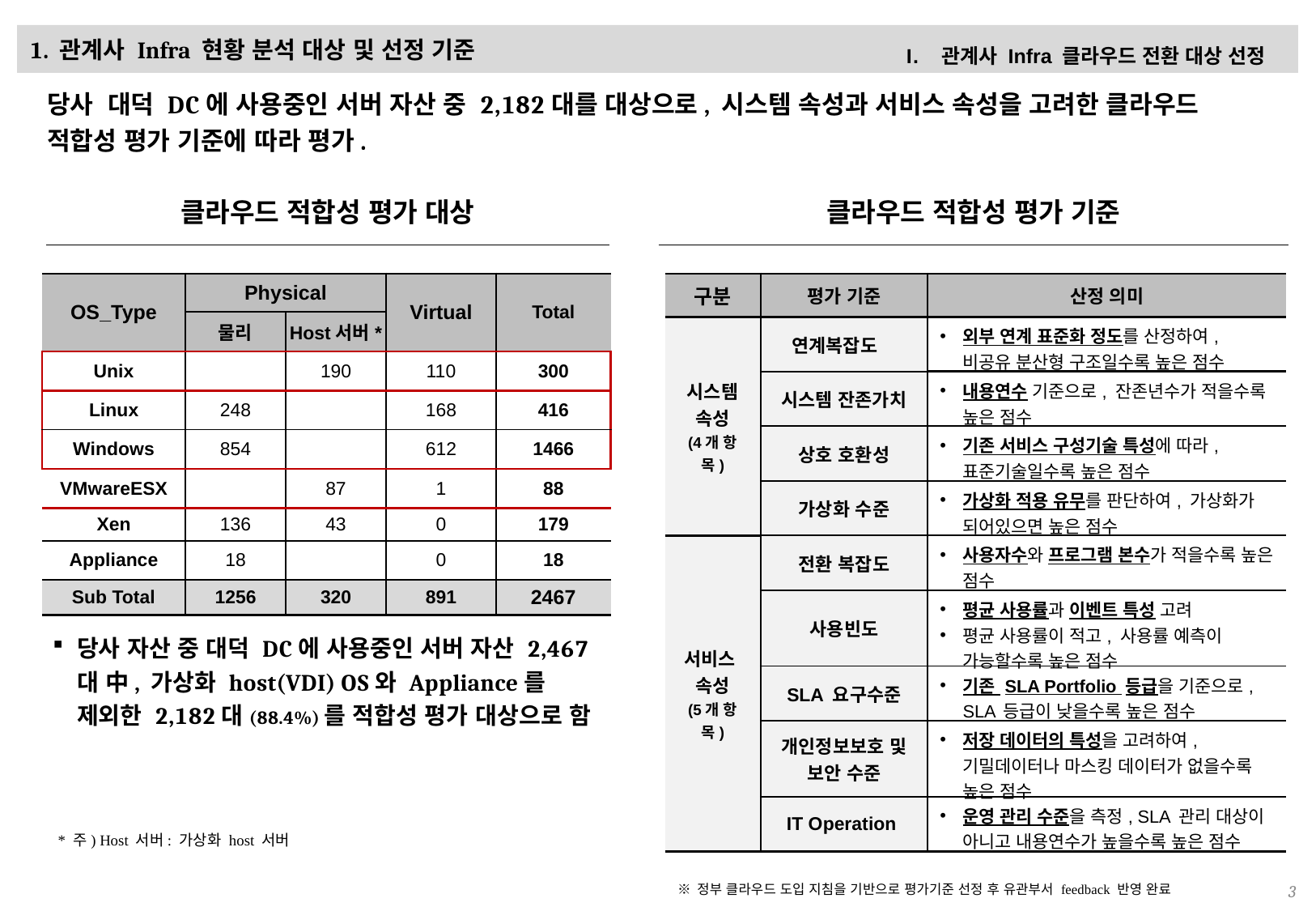

# 1. 관계사 Infra 현황 분석 대상 및 선정 기준
관계사 Infra 클라우드 전환 대상 선정
당사  대덕 DC에 사용중인 서버 자산 중 2,182대를 대상으로, 시스템 속성과 서비스 속성을 고려한 클라우드 적합성 평가 기준에 따라 평가.

클라우드 적합성 평가 대상
클라우드 적합성 평가 기준
| OS\_Type | Physical |  | Virtual | Total |
| --- | --- | --- | --- | --- |
|  | 물리 | Host서버\* |  |  |
| Unix |  | 190 | 110 | 300 |
| Linux | 248 |  | 168 | 416 |
| Windows | 854 |  | 612 | 1466 |
| VMwareESX |  | 87 | 1 | 88 |
| Xen | 136 | 43 | 0 | 179 |
| Appliance | 18 |  | 0 | 18 |
| Sub Total | 1256 | 320 | 891 | 2467 |
| 구분 | 평가 기준 | 산정 의미 |
| --- | --- | --- |
| 시스템 속성 (4개 항목) | 연계복잡도 | 외부 연계 표준화 정도를 산정하여, 비공유 분산형 구조일수록 높은 점수 |
|  | 시스템 잔존가치 | 내용연수 기준으로, 잔존년수가 적을수록 높은 점수 |
|  | 상호 호환성 | 기존 서비스 구성기술 특성에 따라, 표준기술일수록 높은 점수 |
|  | 가상화 수준 | 가상화 적용 유무를 판단하여, 가상화가 되어있으면 높은 점수 |
| 서비스 속성 (5개 항목) | 전환 복잡도 | 사용자수와 프로그램 본수가 적을수록 높은 점수 |
|  | 사용빈도 | 평균 사용률과 이벤트 특성 고려 평균 사용률이 적고, 사용률 예측이 가능할수록 높은 점수 |
|  | SLA 요구수준 | 기존 SLA Portfolio 등급을 기준으로, SLA 등급이 낮을수록 높은 점수 |
|  | 개인정보보호 및 보안 수준 | 저장 데이터의 특성을 고려하여, 기밀데이터나 마스킹 데이터가 없을수록 높은 점수 |
|  | IT Operation | 운영 관리 수준을 측정, SLA 관리 대상이 아니고 내용연수가 높을수록 높은 점수 |
당사 자산 중 대덕 DC에 사용중인 서버 자산 2,467대 中, 가상화 host(VDI) OS와 Appliance를 제외한 2,182대(88.4%)를 적합성 평가 대상으로 함
* 주) Host 서버: 가상화 host 서버
※ 정부 클라우드 도입 지침을 기반으로 평가기준 선정 후 유관부서 feedback 반영 완료